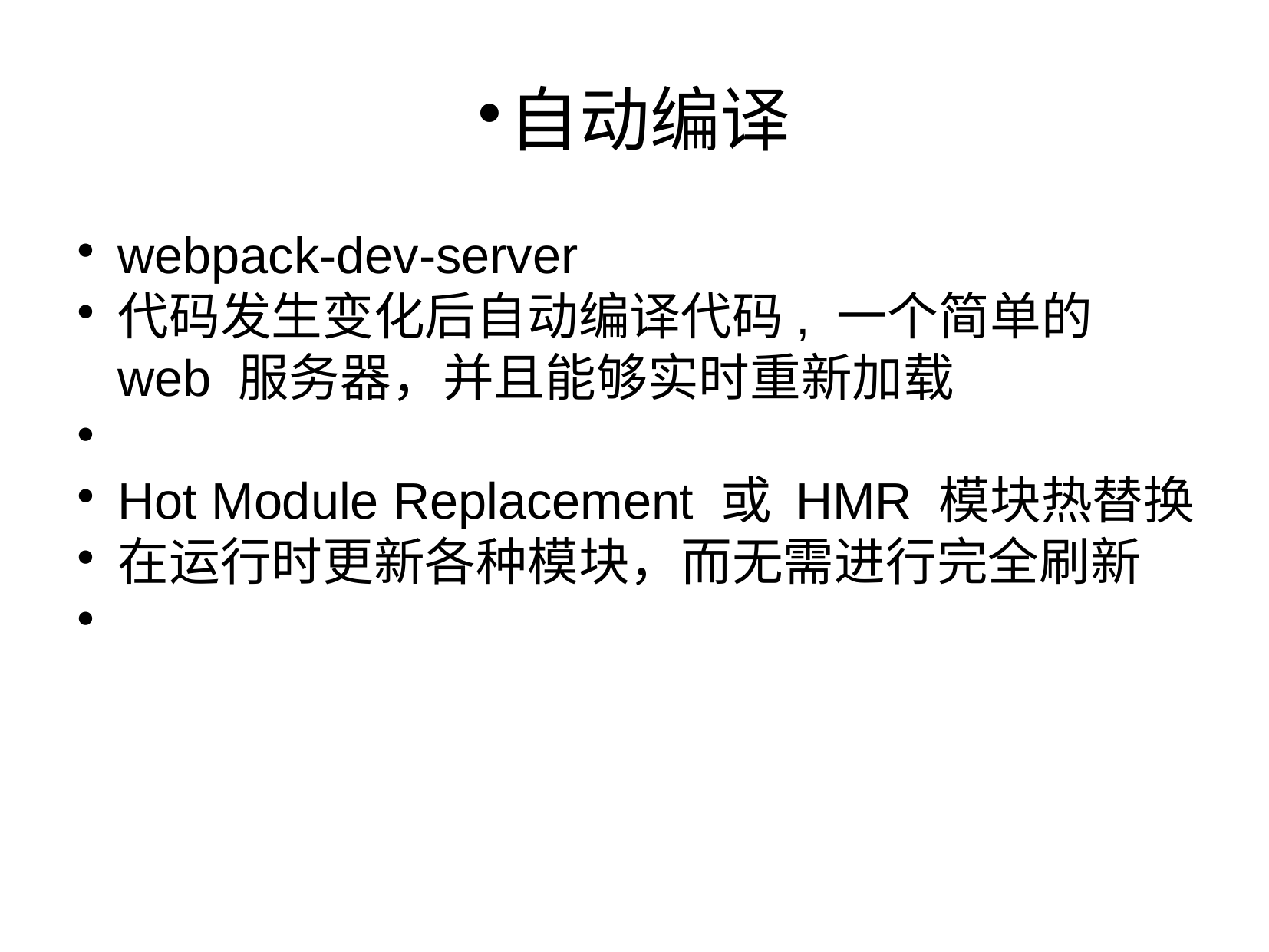

自动编译
webpack-dev-server
代码发生变化后自动编译代码, 一个简单的 web 服务器，并且能够实时重新加载

Hot Module Replacement 或 HMR 模块热替换
在运行时更新各种模块，而无需进行完全刷新